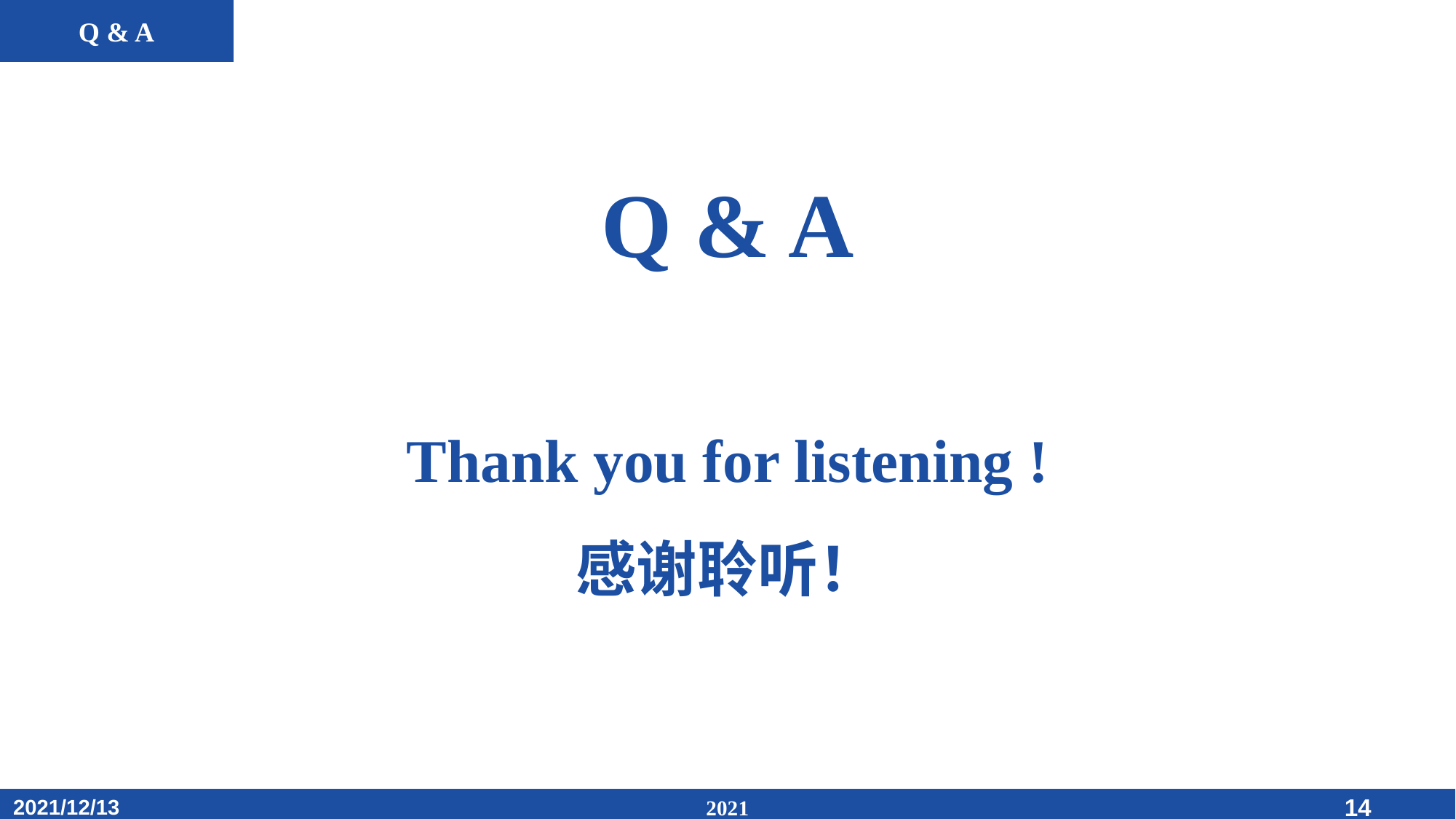

Q & A
Q & A

Thank you for listening !
感谢聆听！